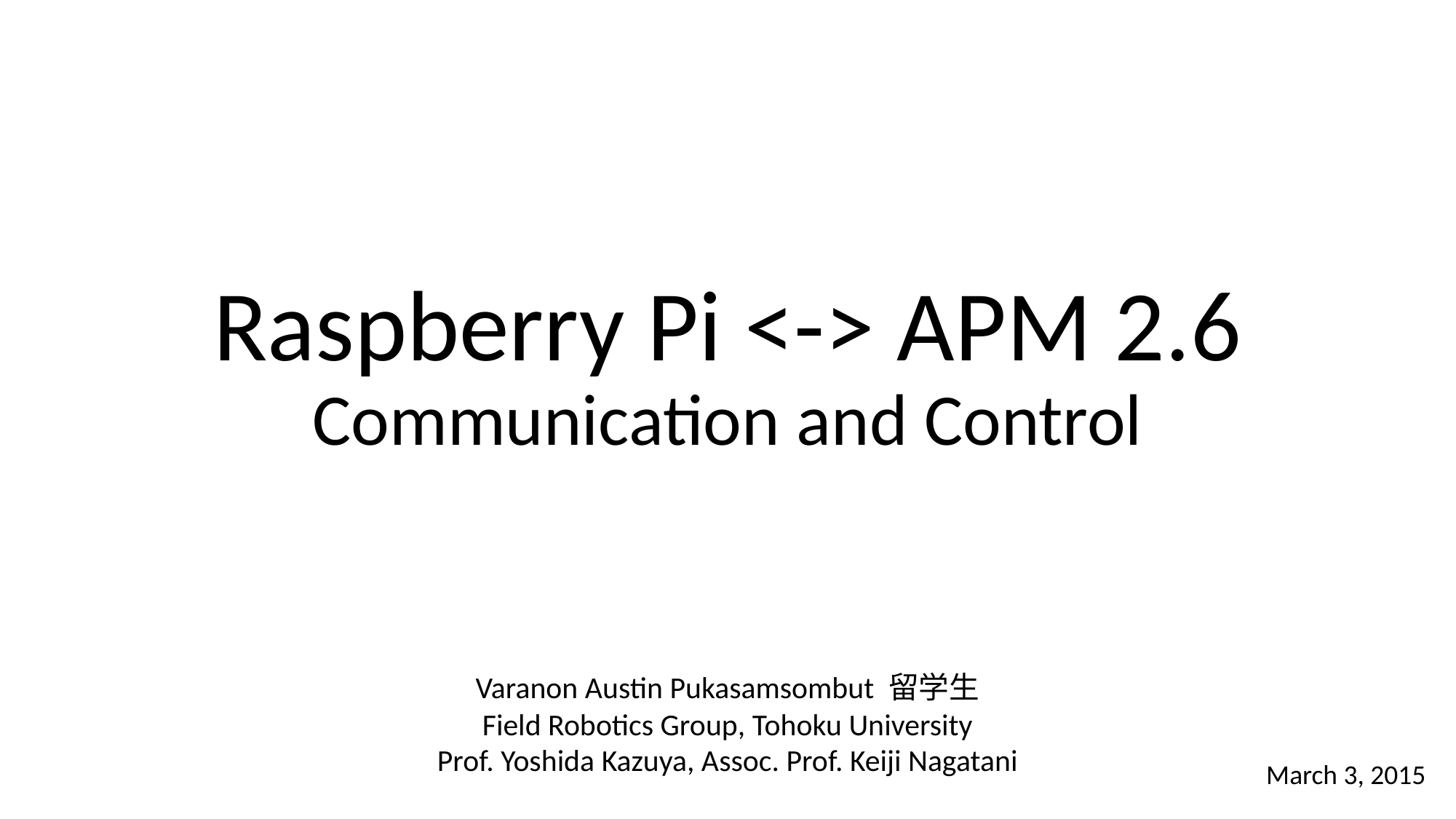

# Raspberry Pi <-> APM 2.6 Communication and Control
Varanon Austin Pukasamsombut 留学生
Field Robotics Group, Tohoku University
Prof. Yoshida Kazuya, Assoc. Prof. Keiji Nagatani
March 3, 2015